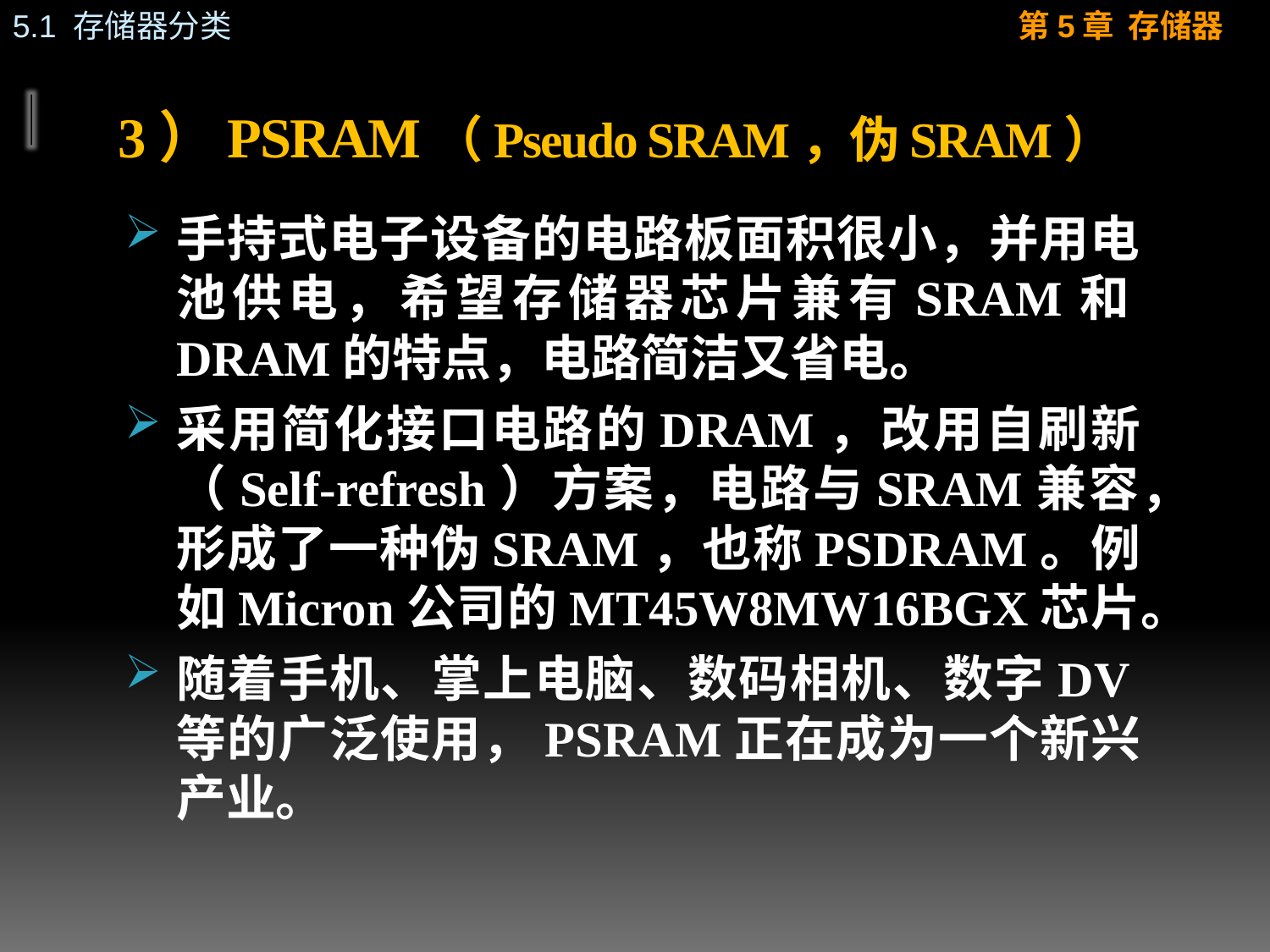

# 3）PSRAM（Pseudo SRAM，伪SRAM）
手持式电子设备的电路板面积很小，并用电池供电，希望存储器芯片兼有SRAM和DRAM的特点，电路简洁又省电。
采用简化接口电路的DRAM，改用自刷新（Self-refresh）方案，电路与SRAM兼容，形成了一种伪SRAM，也称PSDRAM。例如Micron公司的MT45W8MW16BGX芯片。
随着手机、掌上电脑、数码相机、数字DV等的广泛使用，PSRAM正在成为一个新兴产业。